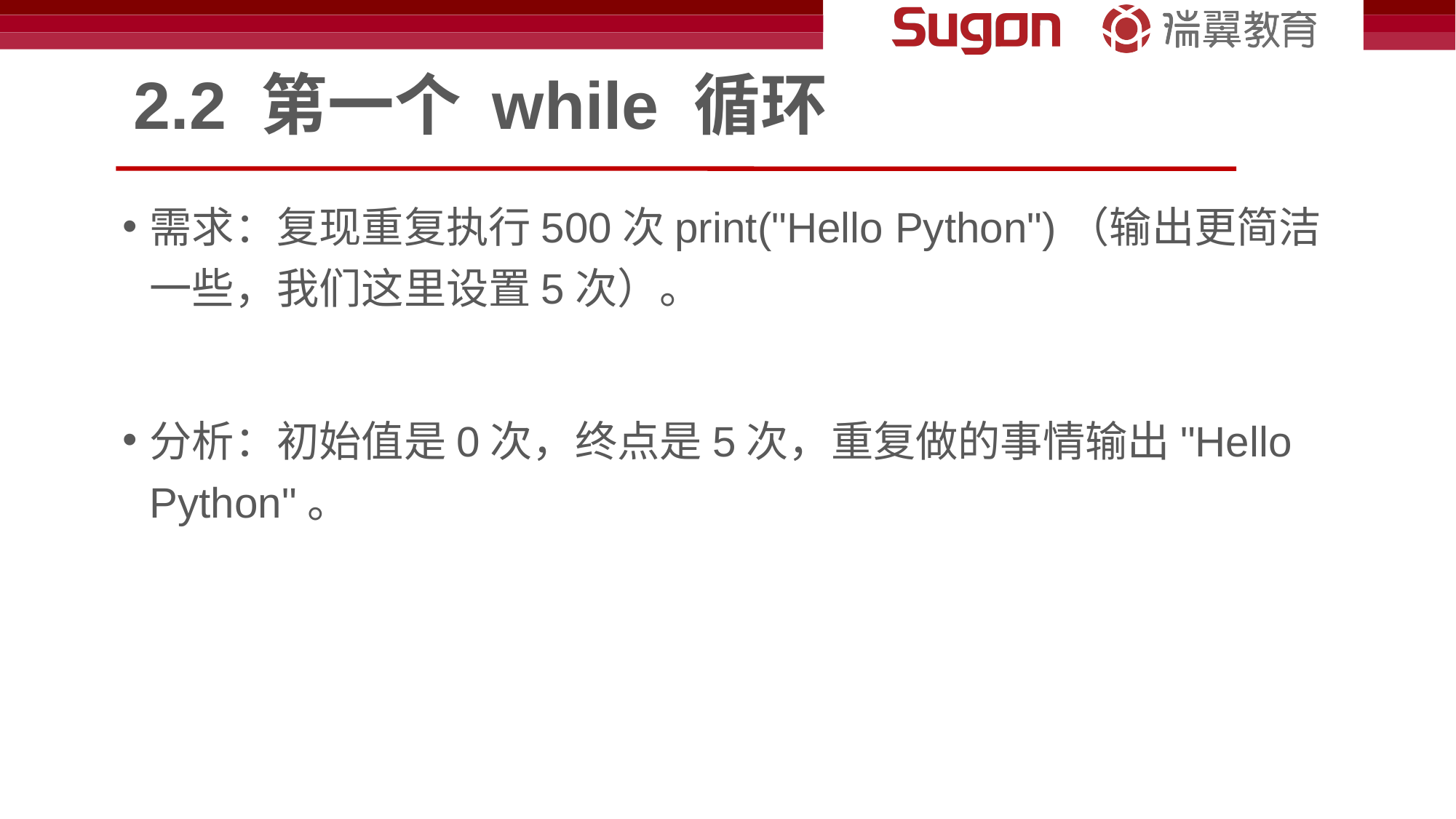

# 2.2 第一个 while 循环
需求：复现重复执行500次print("Hello Python")（输出更简洁一些，我们这里设置5次）。

分析：初始值是0次，终点是5次，重复做的事情输出"Hello Python"。